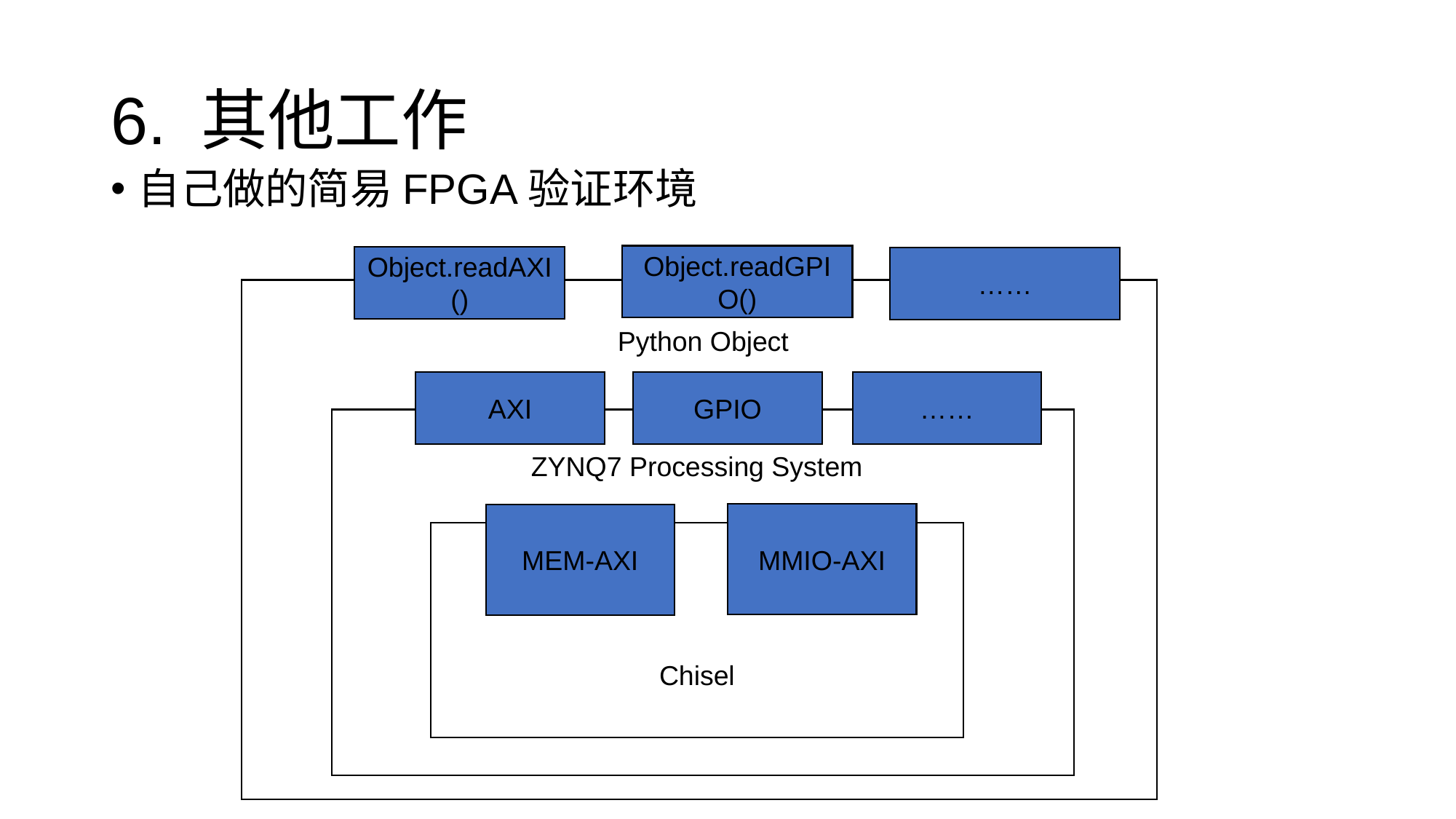

# 6. 其他工作
自己做的简易FPGA验证环境
Object.readGPIO()
Object.readAXI()
……

Python Object
AXI
……
GPIO

ZYNQ7 Processing System
MMIO-AXI
MEM-AXI

Chisel